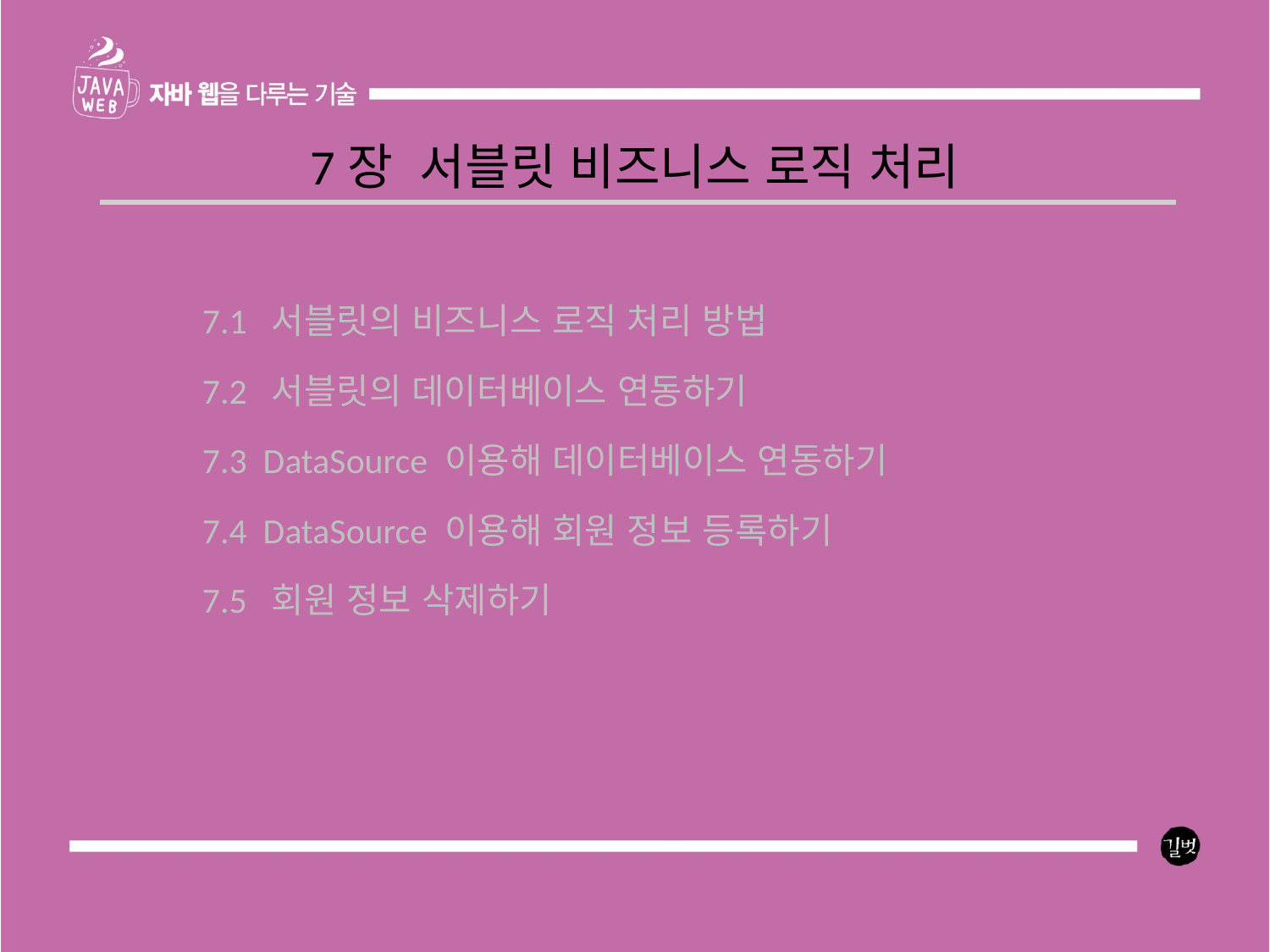

7장  서블릿 비즈니스 로직 처리
7.1  서블릿의 비즈니스 로직 처리 방법
7.2  서블릿의 데이터베이스 연동하기
7.3  DataSource 이용해 데이터베이스 연동하기
7.4  DataSource 이용해 회원 정보 등록하기
7.5  회원 정보 삭제하기